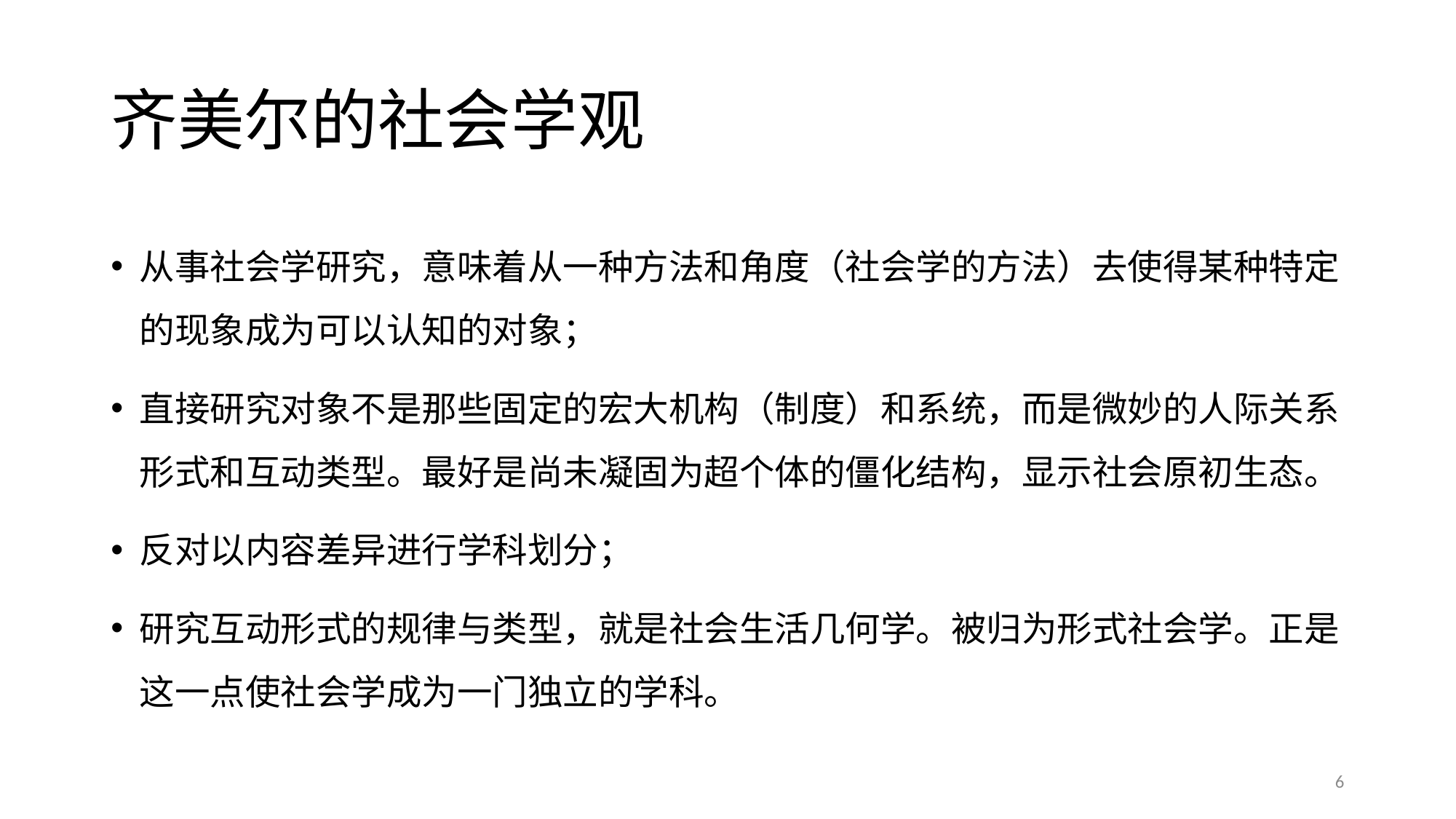

# 齐美尔的社会学观
从事社会学研究，意味着从一种方法和角度（社会学的方法）去使得某种特定的现象成为可以认知的对象；
直接研究对象不是那些固定的宏大机构（制度）和系统，而是微妙的人际关系形式和互动类型。最好是尚未凝固为超个体的僵化结构，显示社会原初生态。
反对以内容差异进行学科划分；
研究互动形式的规律与类型，就是社会生活几何学。被归为形式社会学。正是这一点使社会学成为一门独立的学科。

6